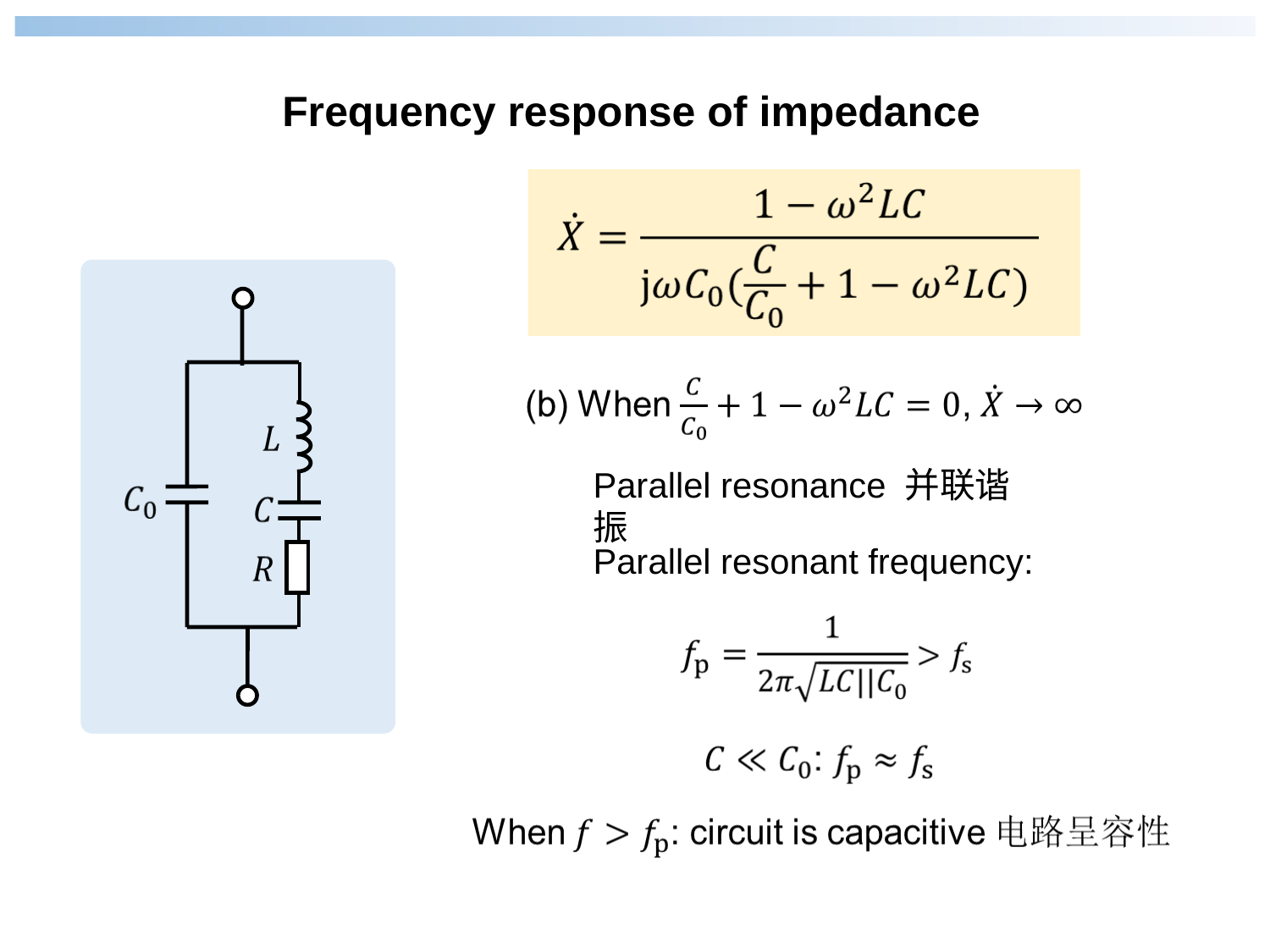

Frequency response of impedance

Parallel resonance 并联谐振
Parallel resonant frequency: